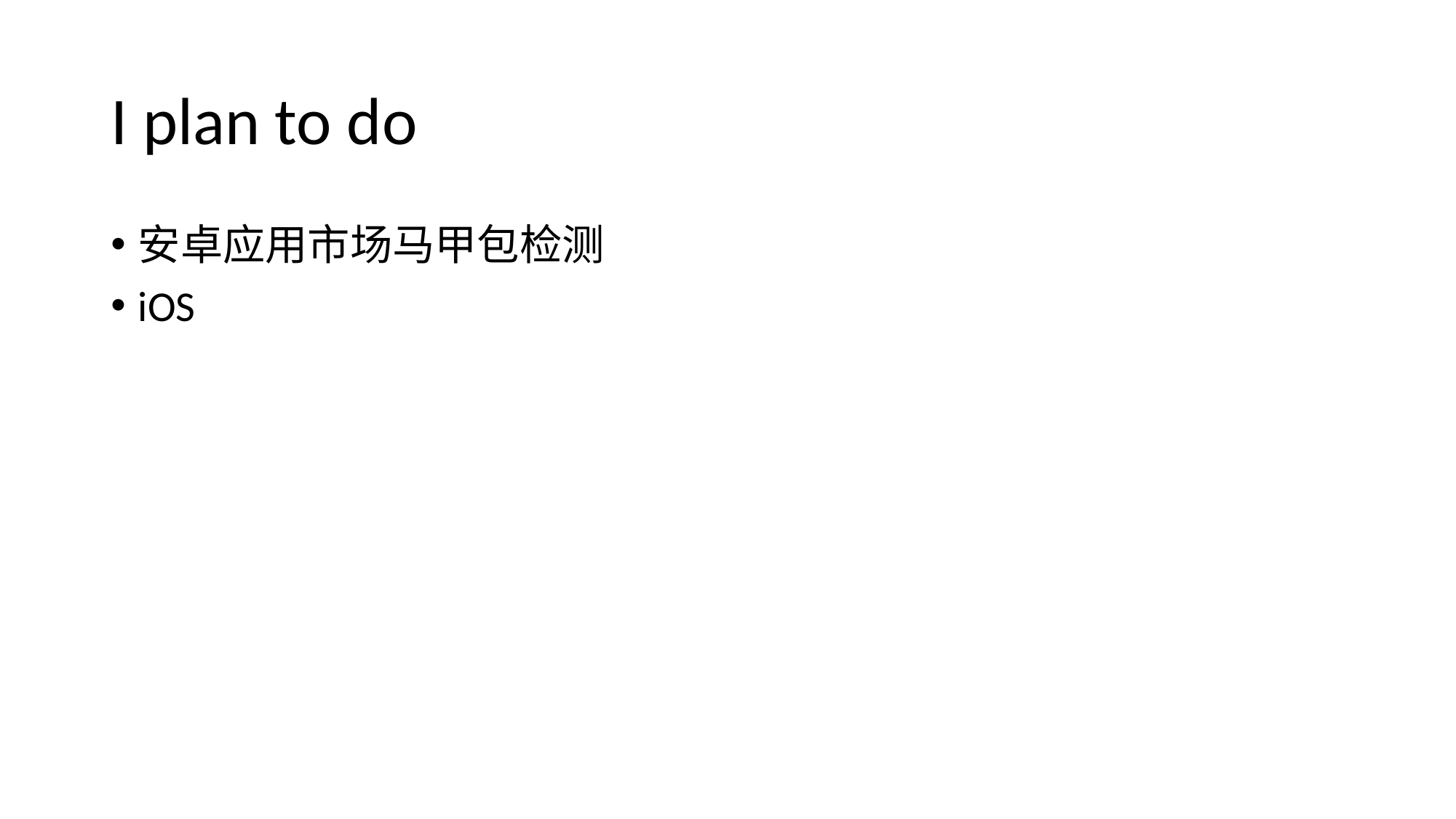

# I plan to do
安卓应用市场马甲包检测
iOS